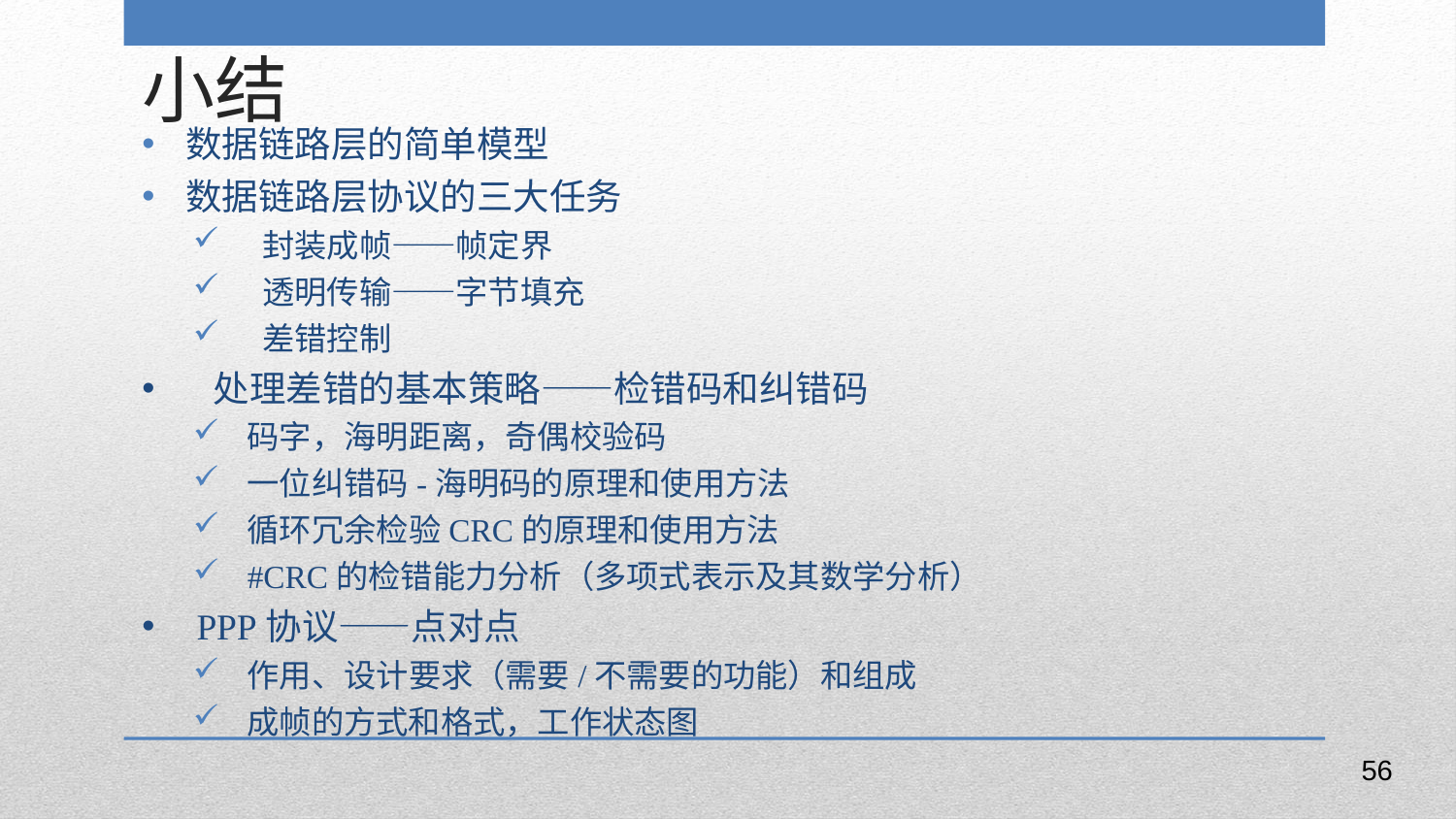

小结
数据链路层的简单模型
数据链路层协议的三大任务
 封装成帧——帧定界
 透明传输——字节填充
 差错控制
 处理差错的基本策略——检错码和纠错码
码字，海明距离，奇偶校验码
一位纠错码-海明码的原理和使用方法
循环冗余检验CRC的原理和使用方法
#CRC的检错能力分析（多项式表示及其数学分析）
PPP协议——点对点
作用、设计要求（需要/不需要的功能）和组成
成帧的方式和格式，工作状态图
56